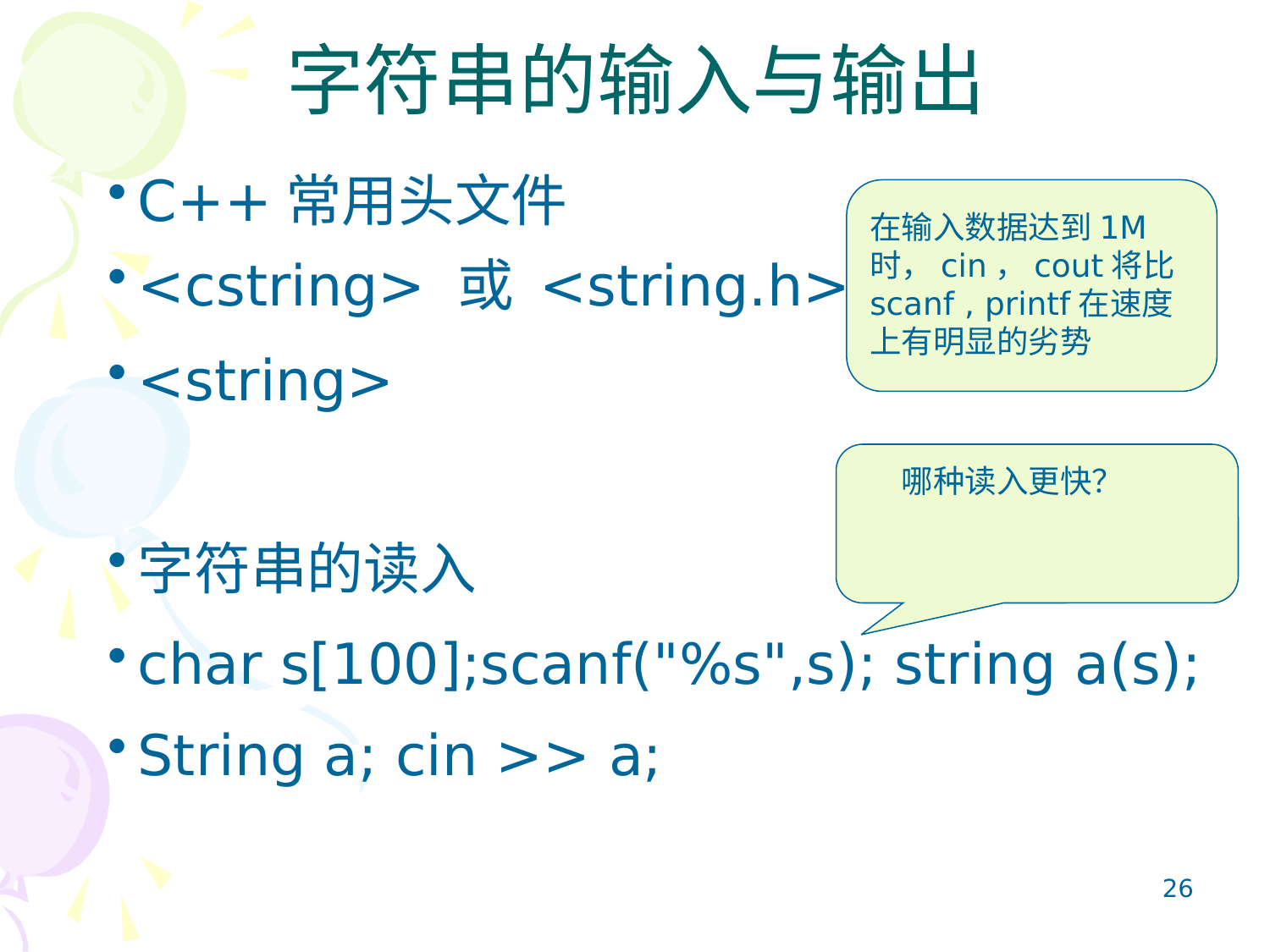

# 字符串的输入与输出
C++常用头文件

在输入数据达到1M时，cin，cout将比scanf , printf在速度上有明显的劣势
<cstring> 或 <string.h>
<string>

哪种读入更快？
字符串的读入
char s[100];scanf("%s",s); string a(s);
String a; cin >> a;
26